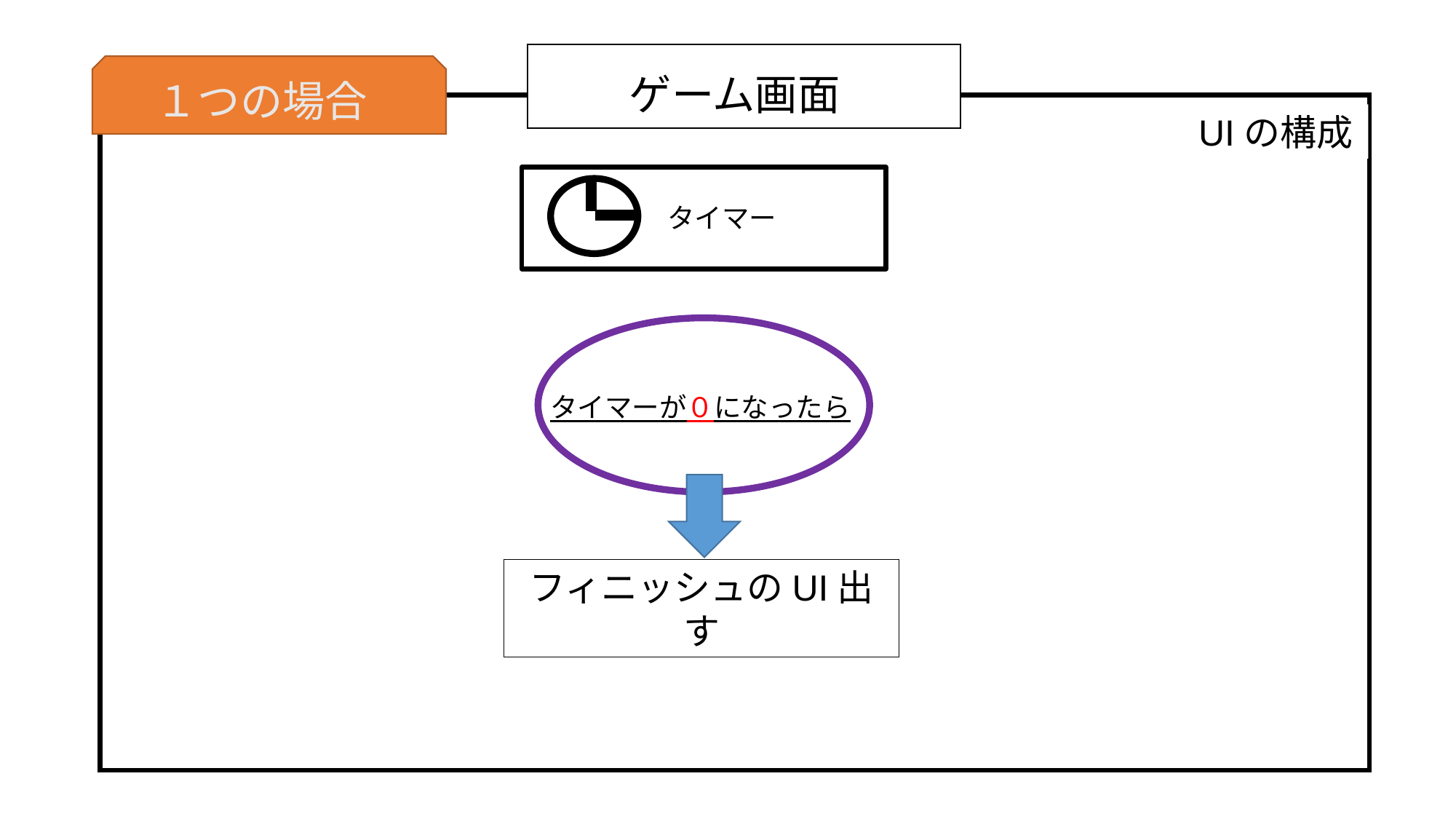

ゲーム画面
１つの場合

UIの構成

タイマー

タイマーが０になったら

フィニッシュのUI出す